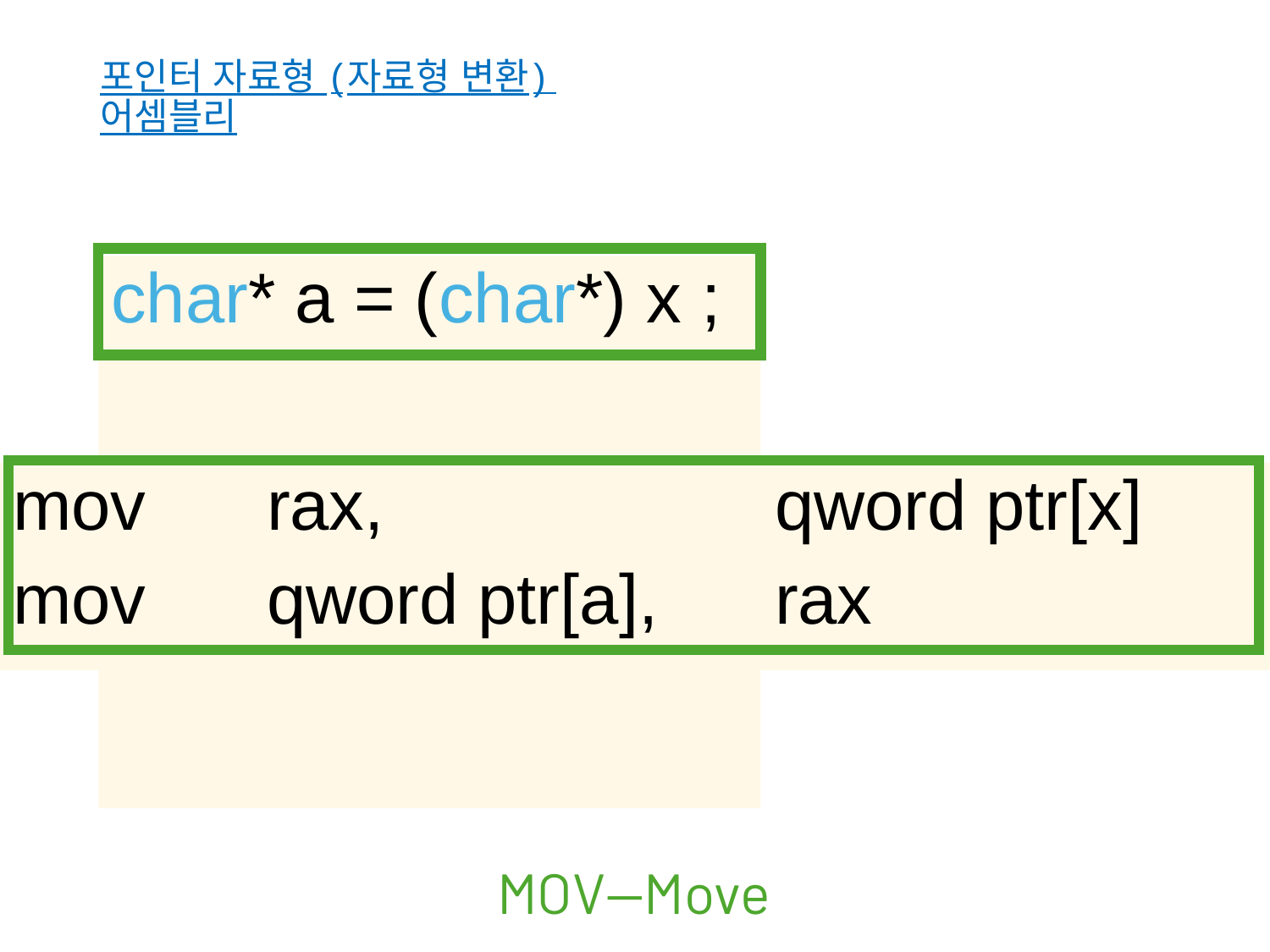

# 포인터 자료형 (자료형 변환) 어셈블리

char* a = (char*) x ;

mov	rax,				qword ptr[x]
mov	qword ptr[a],	rax
MOV—Move